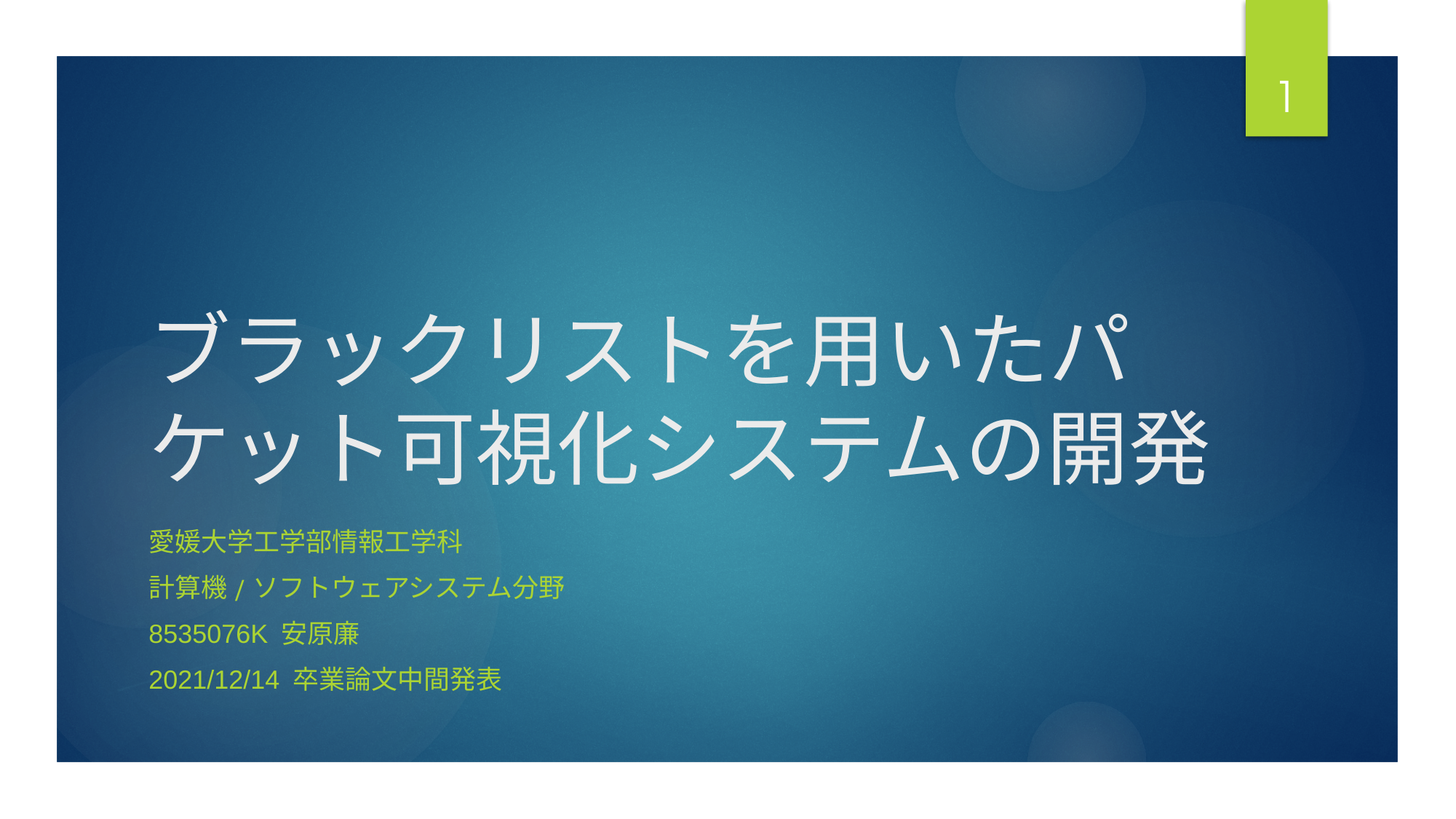

1
# ブラックリストを用いたパケット可視化システムの開発
愛媛大学工学部情報工学科
計算機/ソフトウェアシステム分野
8535076k 安原廉
2021/12/14 卒業論文中間発表